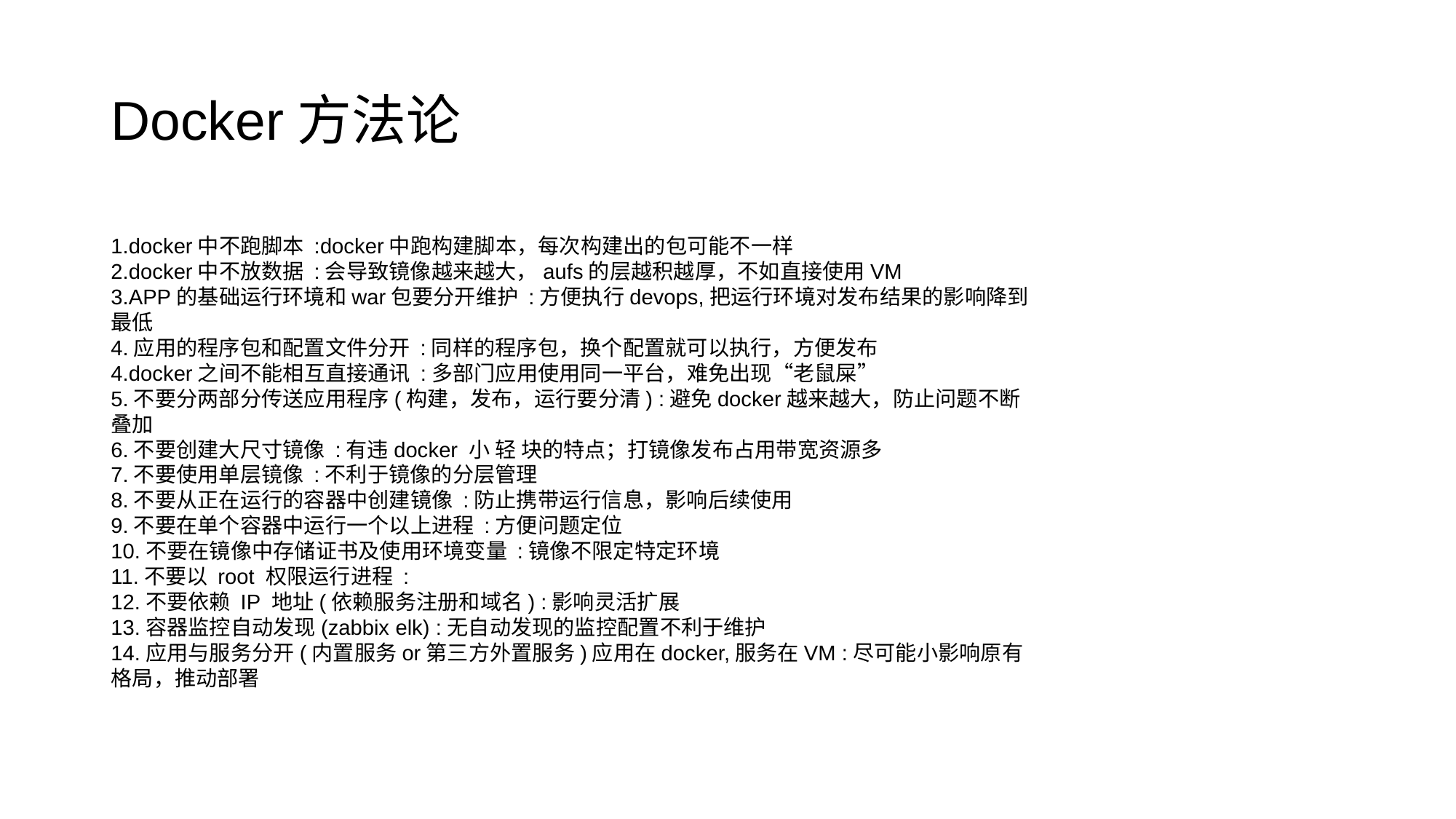

# Docker方法论
1.docker中不跑脚本 :docker中跑构建脚本，每次构建出的包可能不一样
2.docker中不放数据 :会导致镜像越来越大，aufs的层越积越厚，不如直接使用VM
3.APP的基础运行环境和war包要分开维护 :方便执行devops,把运行环境对发布结果的影响降到最低
4.应用的程序包和配置文件分开 :同样的程序包，换个配置就可以执行，方便发布
4.docker之间不能相互直接通讯 :多部门应用使用同一平台，难免出现“老鼠屎”
5.不要分两部分传送应用程序(构建，发布，运行要分清) :避免docker越来越大，防止问题不断叠加
6.不要创建大尺寸镜像 :有违docker 小 轻 块的特点；打镜像发布占用带宽资源多
7.不要使用单层镜像 :不利于镜像的分层管理
8.不要从正在运行的容器中创建镜像 :防止携带运行信息，影响后续使用
9.不要在单个容器中运行一个以上进程 :方便问题定位
10.不要在镜像中存储证书及使用环境变量 :镜像不限定特定环境
11.不要以 root 权限运行进程 :
12.不要依赖 IP 地址(依赖服务注册和域名) :影响灵活扩展
13.容器监控自动发现(zabbix elk) :无自动发现的监控配置不利于维护
14.应用与服务分开(内置服务or第三方外置服务)应用在docker,服务在VM :尽可能小影响原有格局，推动部署